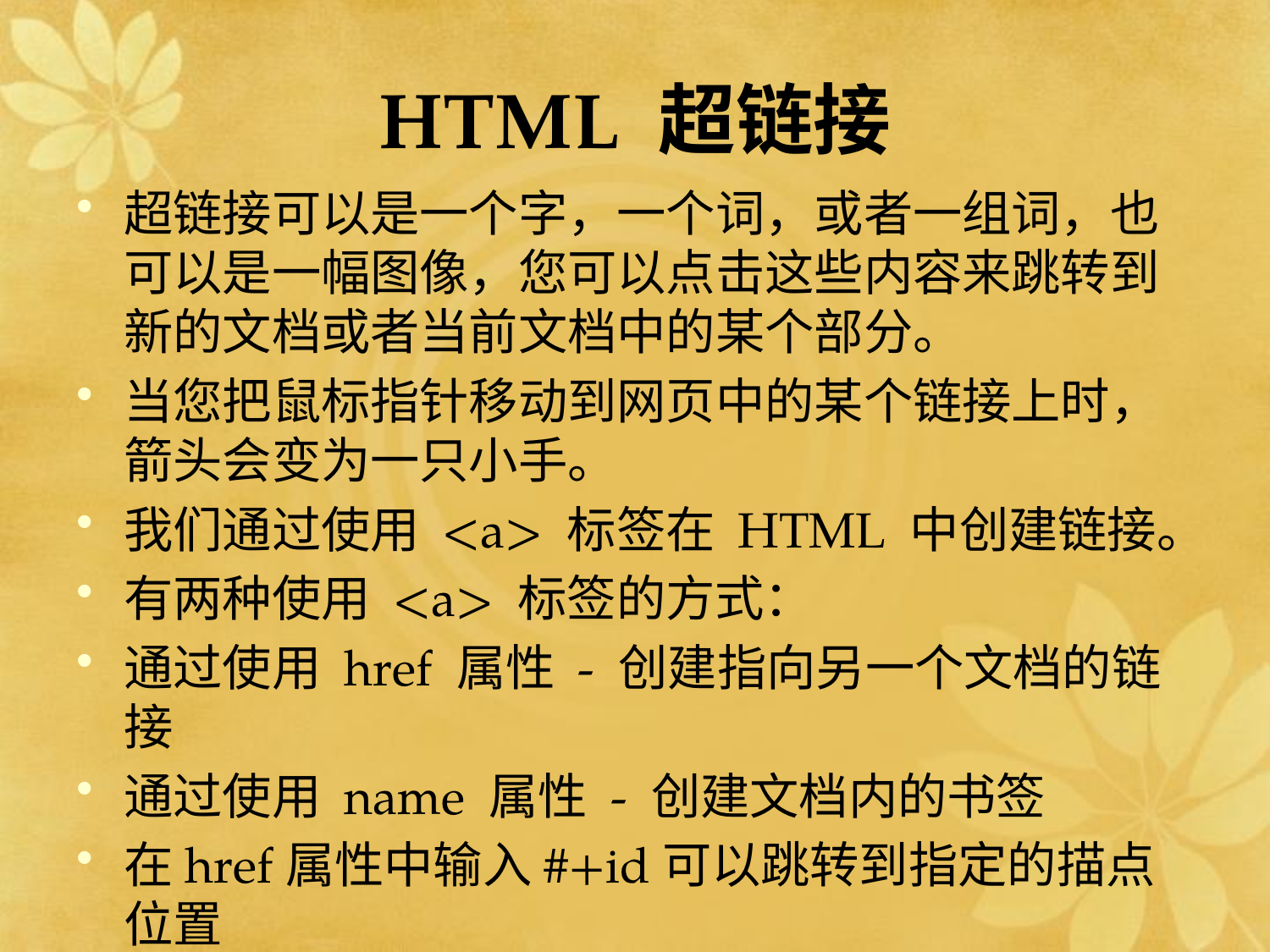

# HTML 超链接
超链接可以是一个字，一个词，或者一组词，也可以是一幅图像，您可以点击这些内容来跳转到新的文档或者当前文档中的某个部分。
当您把鼠标指针移动到网页中的某个链接上时，箭头会变为一只小手。
我们通过使用 <a> 标签在 HTML 中创建链接。
有两种使用 <a> 标签的方式：
通过使用 href 属性 - 创建指向另一个文档的链接
通过使用 name 属性 - 创建文档内的书签
在href属性中输入#+id可以跳转到指定的描点位置